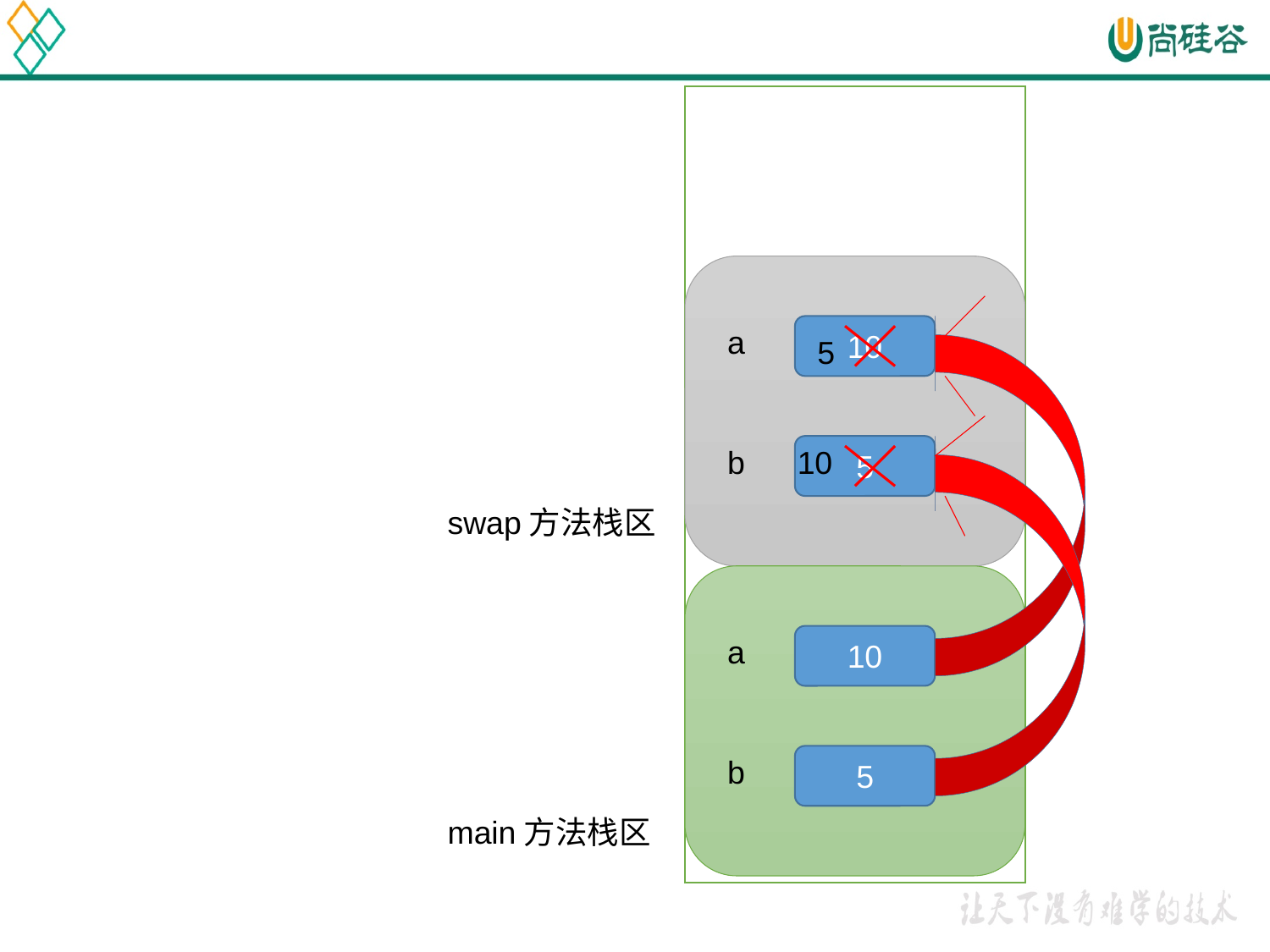

a
10

5
b
10
5

swap方法栈区

a
10
b
5
main方法栈区